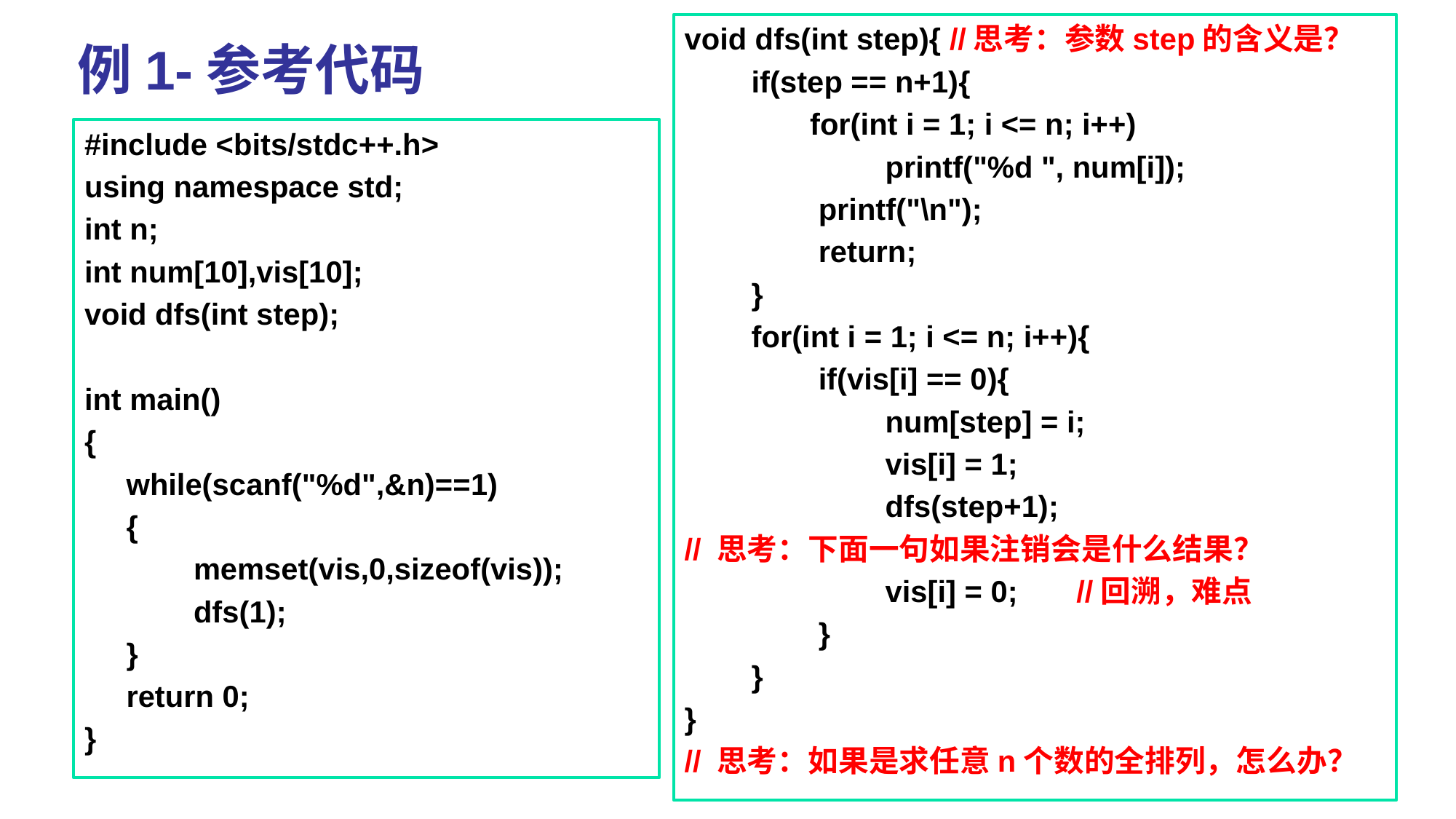

void dfs(int step){ //思考：参数step的含义是？
        if(step == n+1){
               for(int i = 1; i <= n; i++)
                        printf("%d ", num[i]);
                printf("\n");
                return;
        }
        for(int i = 1; i <= n; i++){
                if(vis[i] == 0){
                        num[step] = i;
                        vis[i] = 1;
                        dfs(step+1);
// 思考：下面一句如果注销会是什么结果？
                        vis[i] = 0;       //回溯，难点
                }
        }
}
// 思考：如果是求任意n个数的全排列，怎么办？
# 例1-参考代码
#include <bits/stdc++.h>
using namespace std;
int n;
int num[10],vis[10];
void dfs(int step);

int main()
{
     while(scanf("%d",&n)==1)
     {
	memset(vis,0,sizeof(vis));
	dfs(1);
     }
     return 0;
}